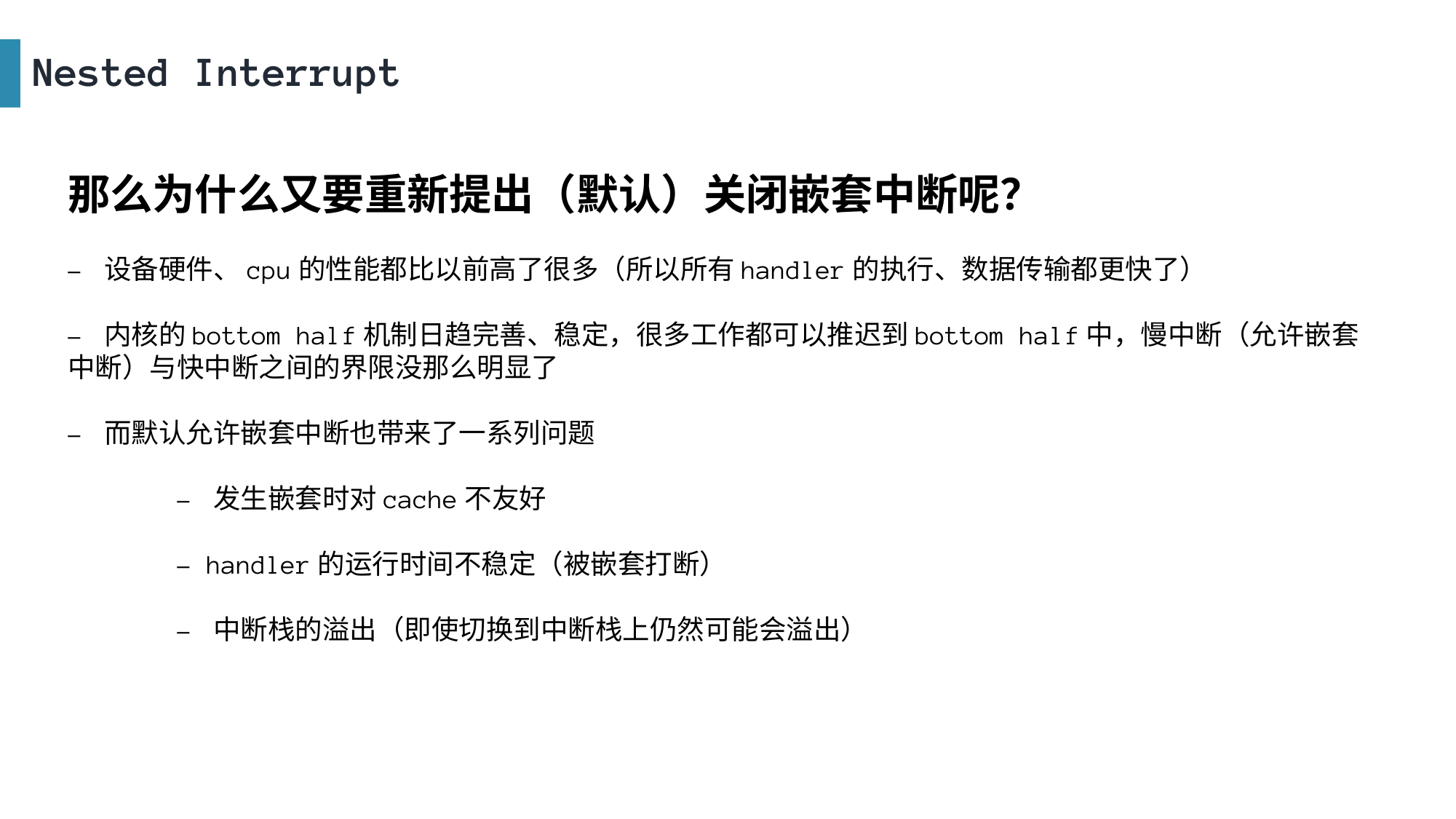

Nested Interrupt

那么为什么又要重新提出（默认）关闭嵌套中断呢？

- 设备硬件、cpu的性能都比以前高了很多（所以所有handler的执行、数据传输都更快了）

- 内核的bottom half机制日趋完善、稳定，很多工作都可以推迟到bottom half中，慢中断（允许嵌套中断）与快中断之间的界限没那么明显了

- 而默认允许嵌套中断也带来了一系列问题

	- 发生嵌套时对cache不友好

	- handler的运行时间不稳定（被嵌套打断）

	- 中断栈的溢出（即使切换到中断栈上仍然可能会溢出）